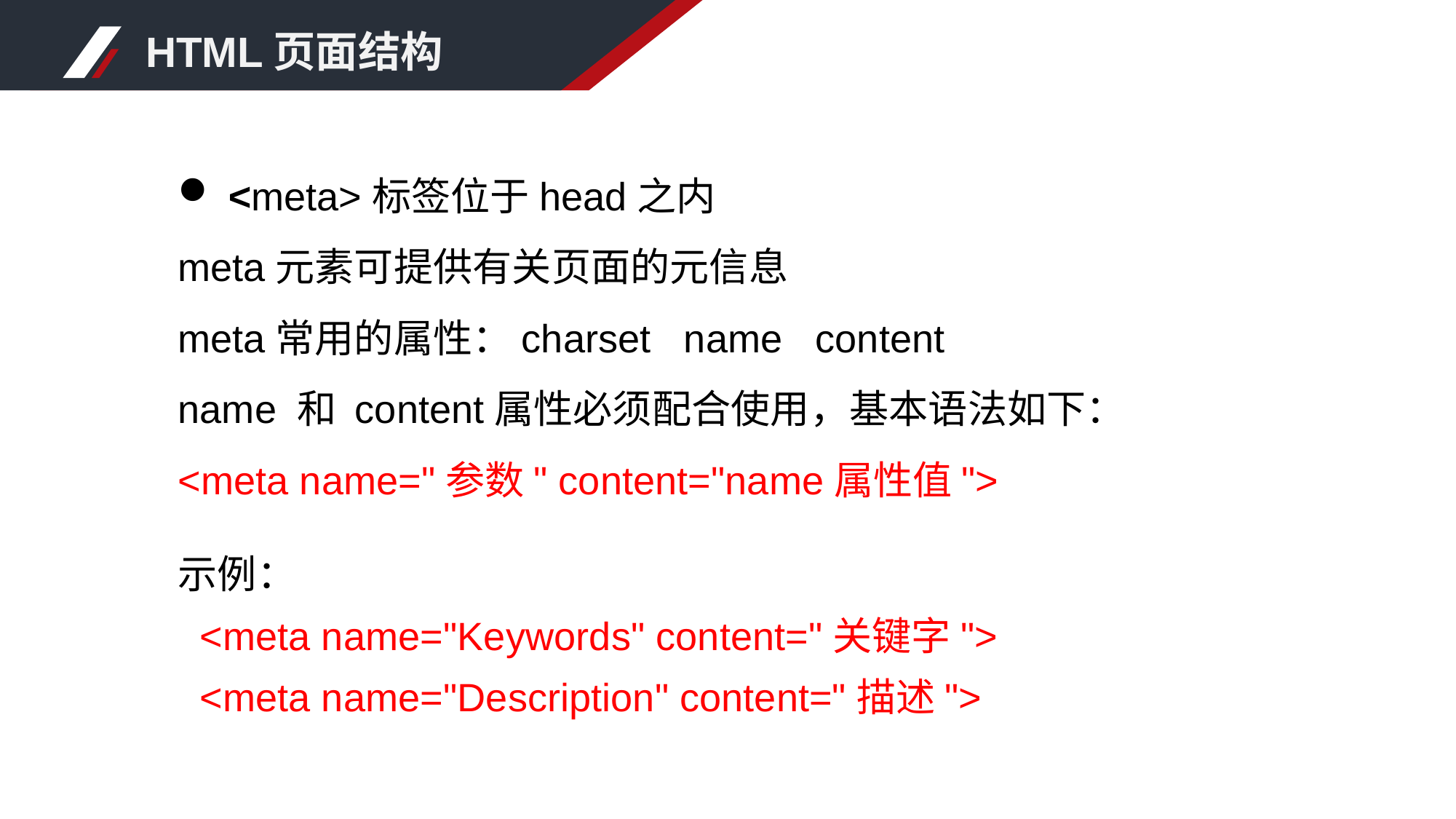

HTML页面结构
 <meta>标签位于head之内
meta元素可提供有关页面的元信息
meta常用的属性：charset   name   content
name 和 content属性必须配合使用，基本语法如下：
<meta name="参数" content="name属性值">

示例：
  <meta name="Keywords" content="关键字">
  <meta name="Description" content="描述">